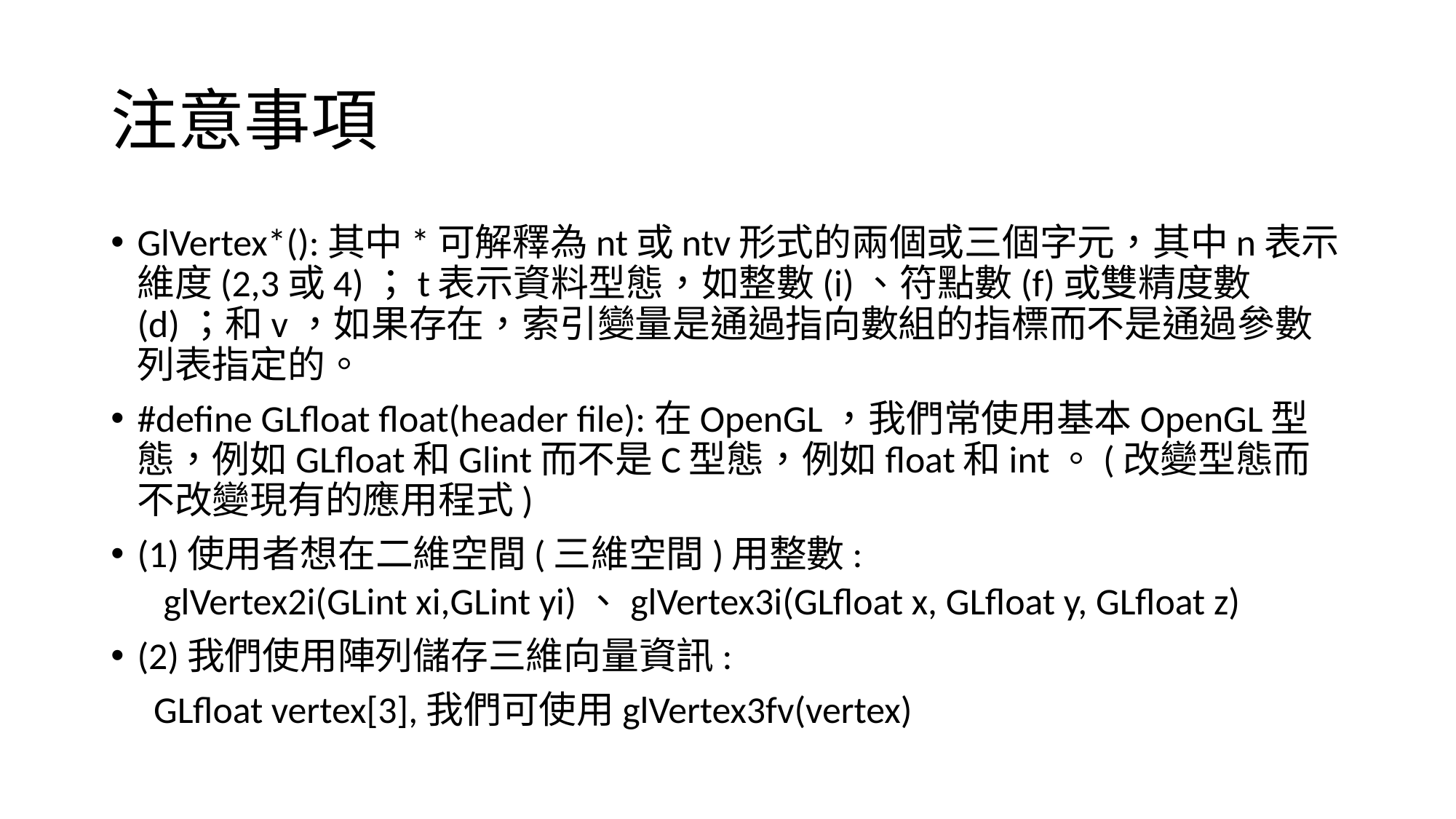

# 注意事項
GlVertex*():其中*可解釋為nt或ntv形式的兩個或三個字元，其中n表示維度(2,3或4)；t表示資料型態，如整數(i)、符點數(f)或雙精度數(d)；和v，如果存在，索引變量是通過指向數組的指標而不是通過參數列表指定的。
#define GLfloat float(header file):在OpenGL，我們常使用基本OpenGL型態，例如GLfloat和Glint而不是C型態，例如float和int。(改變型態而不改變現有的應用程式)
(1)使用者想在二維空間(三維空間)用整數:
glVertex2i(GLint xi,GLint yi)、glVertex3i(GLfloat x, GLfloat y, GLfloat z)
(2)我們使用陣列儲存三維向量資訊:
     GLfloat vertex[3],我們可使用glVertex3fv(vertex)